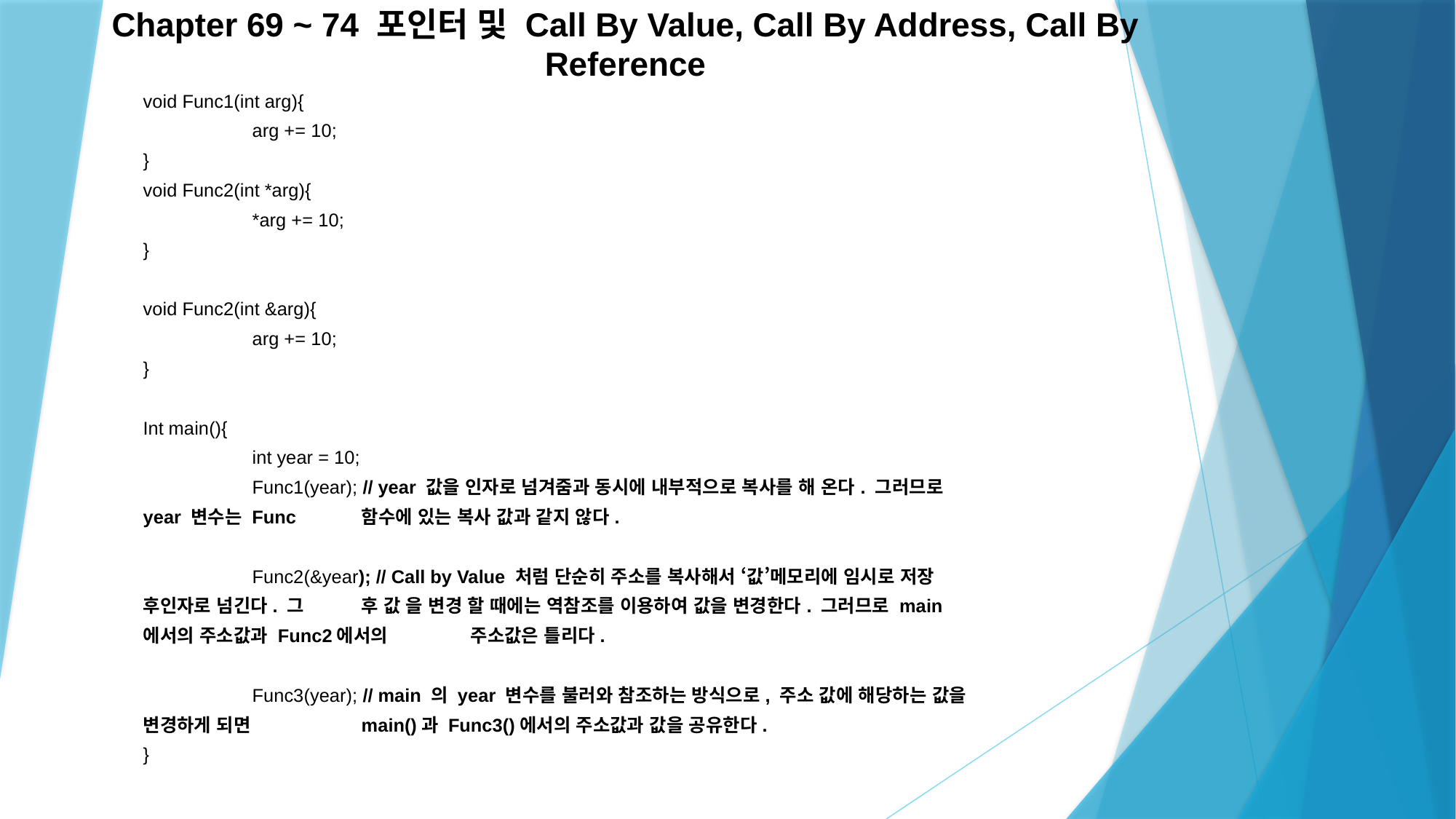

Chapter 69 ~ 74 포인터 및 Call By Value, Call By Address, Call By Reference
void Func1(int arg){
	arg += 10;
}
void Func2(int *arg){
	*arg += 10;
}

void Func2(int &arg){
	arg += 10;
}

Int main(){
	int year = 10;
	Func1(year); // year 값을 인자로 넘겨줌과 동시에 내부적으로 복사를 해 온다. 그러므로 year 변수는 Func 	함수에 있는 복사 값과 같지 않다.

	Func2(&year); // Call by Value 처럼 단순히 주소를 복사해서 ‘값’메모리에 임시로 저장 후인자로 넘긴다. 그 	후 값 을 변경 할 때에는 역참조를 이용하여 값을 변경한다. 그러므로 main에서의 주소값과 Func2에서의 	주소값은 틀리다.

	Func3(year); // main 의 year 변수를 불러와 참조하는 방식으로, 주소 값에 해당하는 값을 변경하게 되면 	main()과 Func3()에서의 주소값과 값을 공유한다.
}